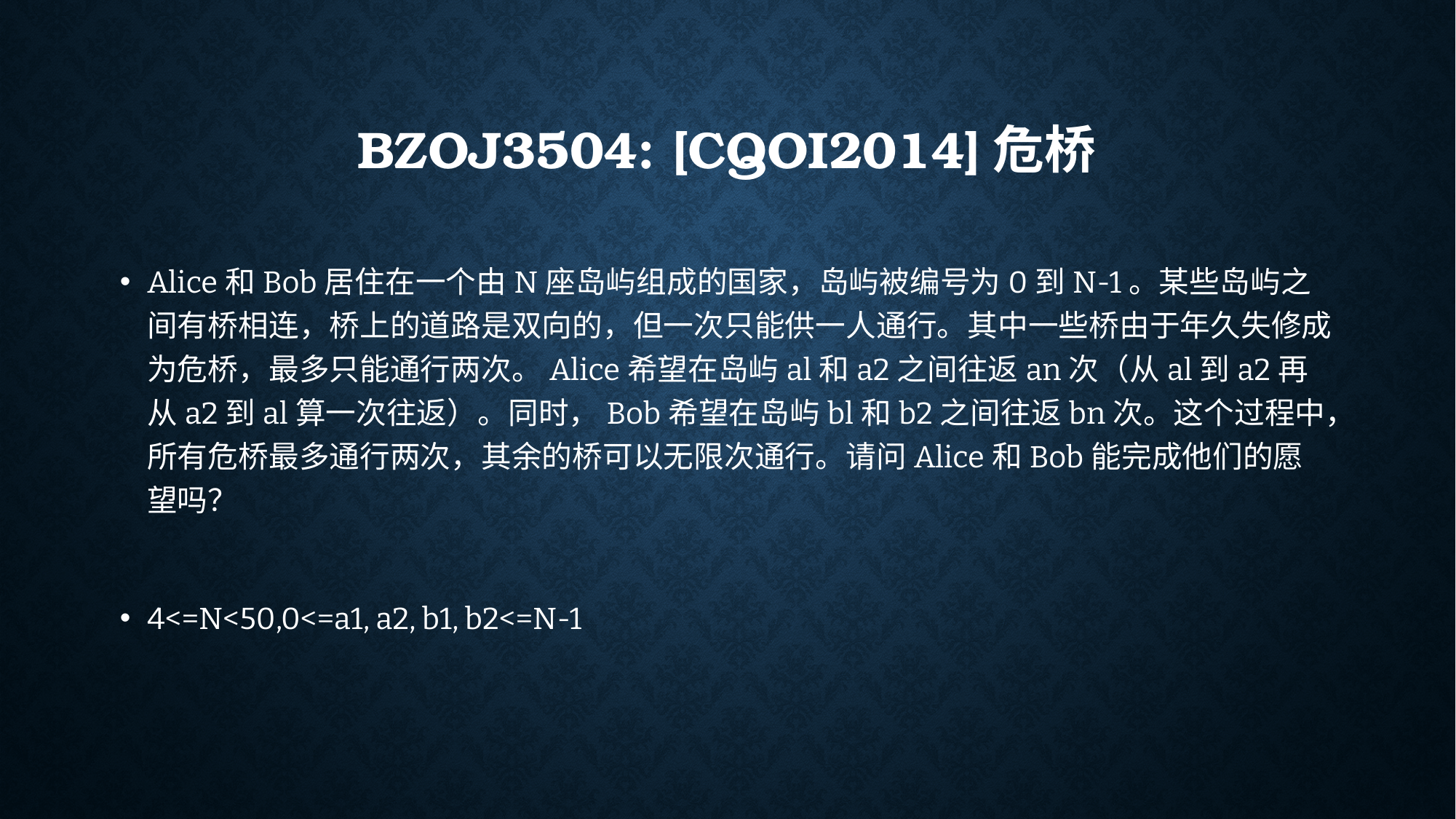

# BZOJ3504: [Cqoi2014]危桥
Alice和Bob居住在一个由N座岛屿组成的国家，岛屿被编号为0到N-1。某些岛屿之间有桥相连，桥上的道路是双向的，但一次只能供一人通行。其中一些桥由于年久失修成为危桥，最多只能通行两次。Alice希望在岛屿al和a2之间往返an次（从al到a2再从a2到al算一次往返）。同时，Bob希望在岛屿bl和b2之间往返bn次。这个过程中，所有危桥最多通行两次，其余的桥可以无限次通行。请问Alice和Bob能完成他们的愿望吗？

4<=N<50,0<=a1, a2, b1, b2<=N-1